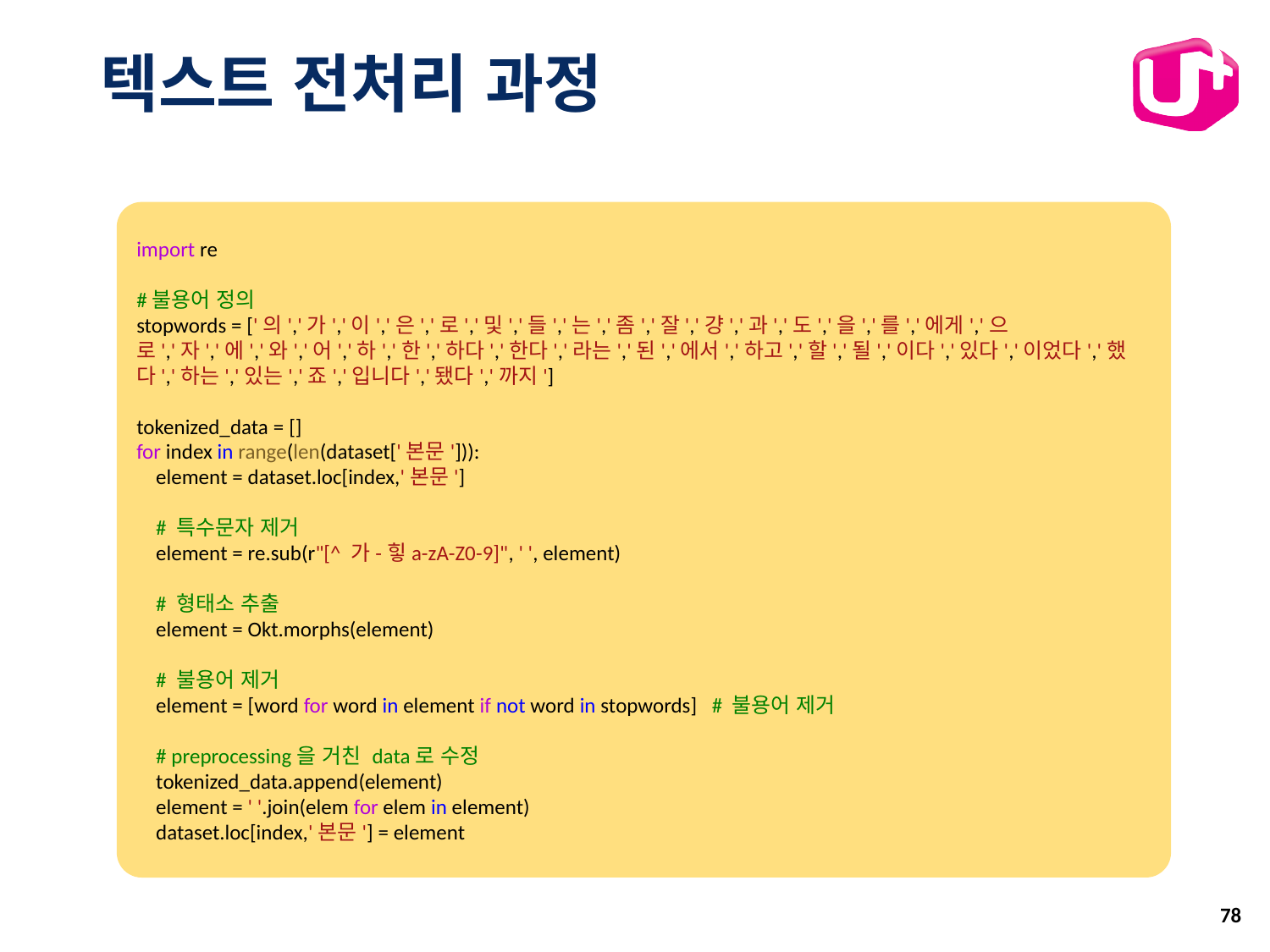

# 텍스트 전처리 과정
import re
#불용어 정의
stopwords = ['의','가','이','은','로','및','들','는','좀','잘','걍','과','도','을','를','에게','으로','자','에','와','어','하','한','하다','한다','라는','된','에서','하고','할','될','이다','있다','이었다','했다','하는','있는','죠','입니다','됐다','까지']
tokenized_data = []
for index in range(len(dataset['본문'])):
    element = dataset.loc[index,'본문']
    # 특수문자 제거
    element = re.sub(r"[^ 가-힣a-zA-Z0-9]", ' ', element)
    # 형태소 추출
    element = Okt.morphs(element)
    # 불용어 제거
    element = [word for word in element if not word in stopwords]   # 불용어 제거
    # preprocessing을 거친 data로 수정
    tokenized_data.append(element)
    element = ' '.join(elem for elem in element)
    dataset.loc[index,'본문'] = element
78